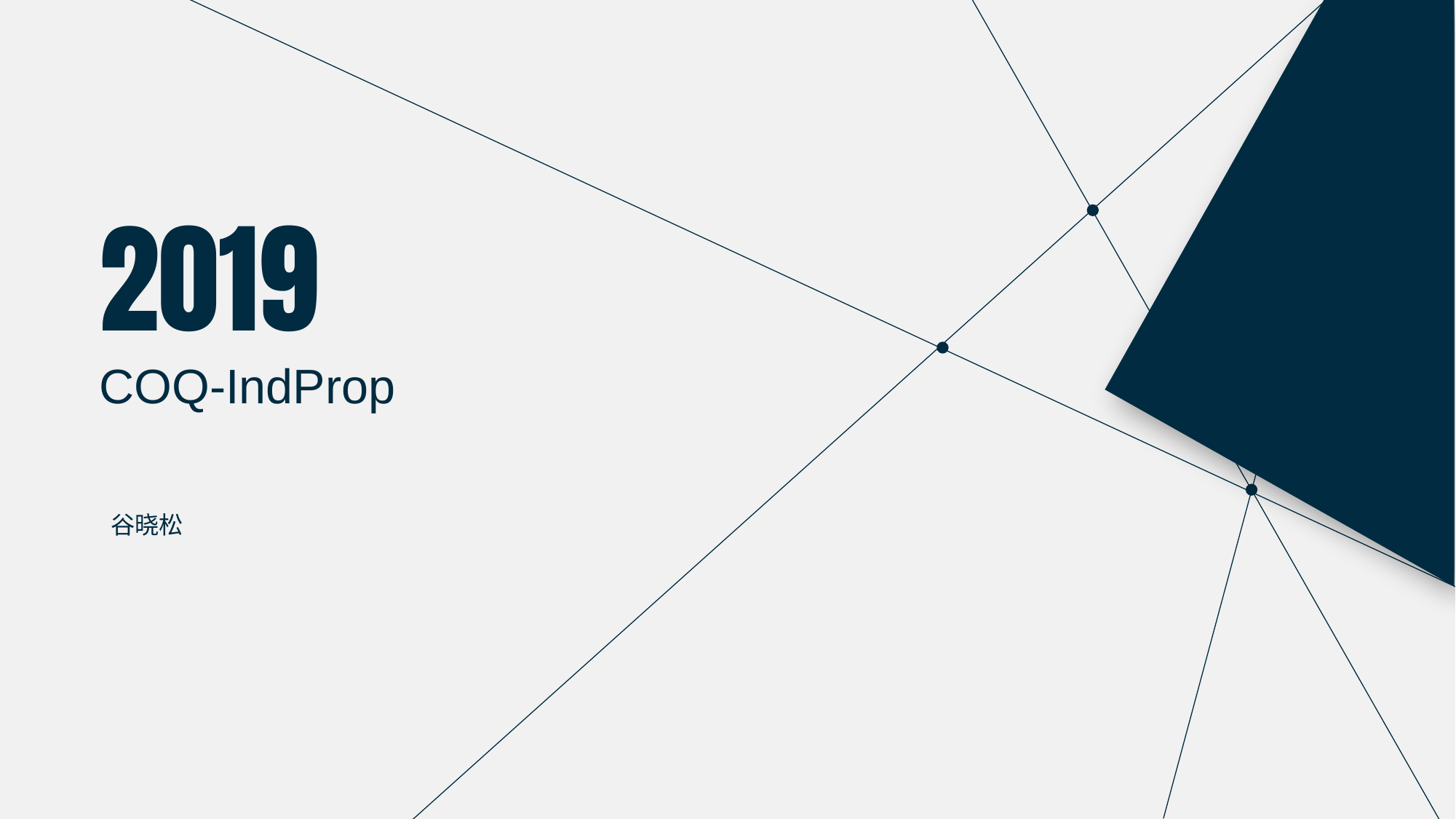

2019
COQ-IndProp

谷晓松
Fresh business general template
Applicable to enterprise introduction, summary report, sales marketing, chart data
汇报人：优品PPT